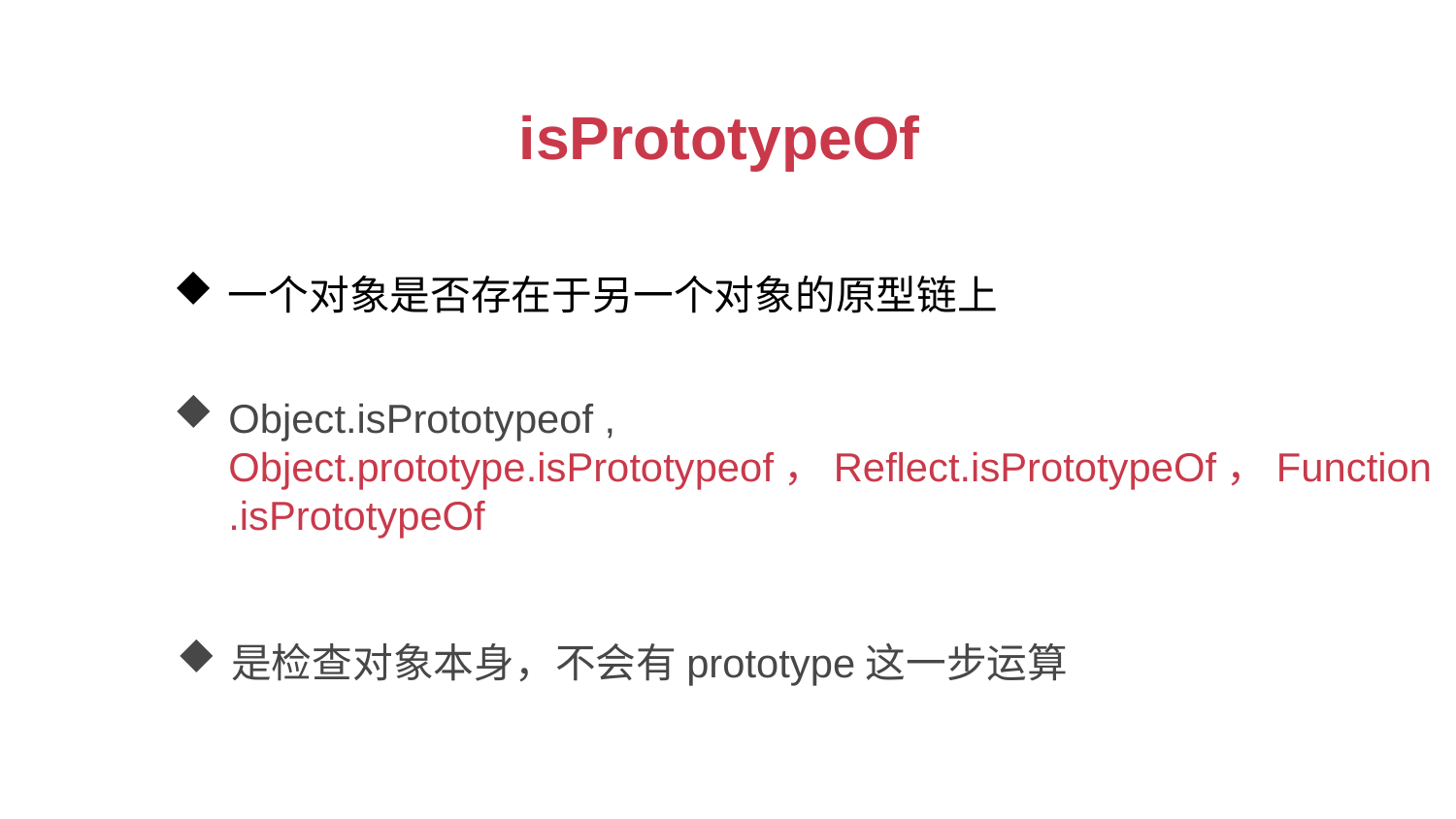

isPrototypeOf
一个对象是否存在于另一个对象的原型链上
Object.isPrototypeof , Object.prototype.isPrototypeof，Reflect.isPrototypeOf，Function.isPrototypeOf
是检查对象本身，不会有prototype这一步运算